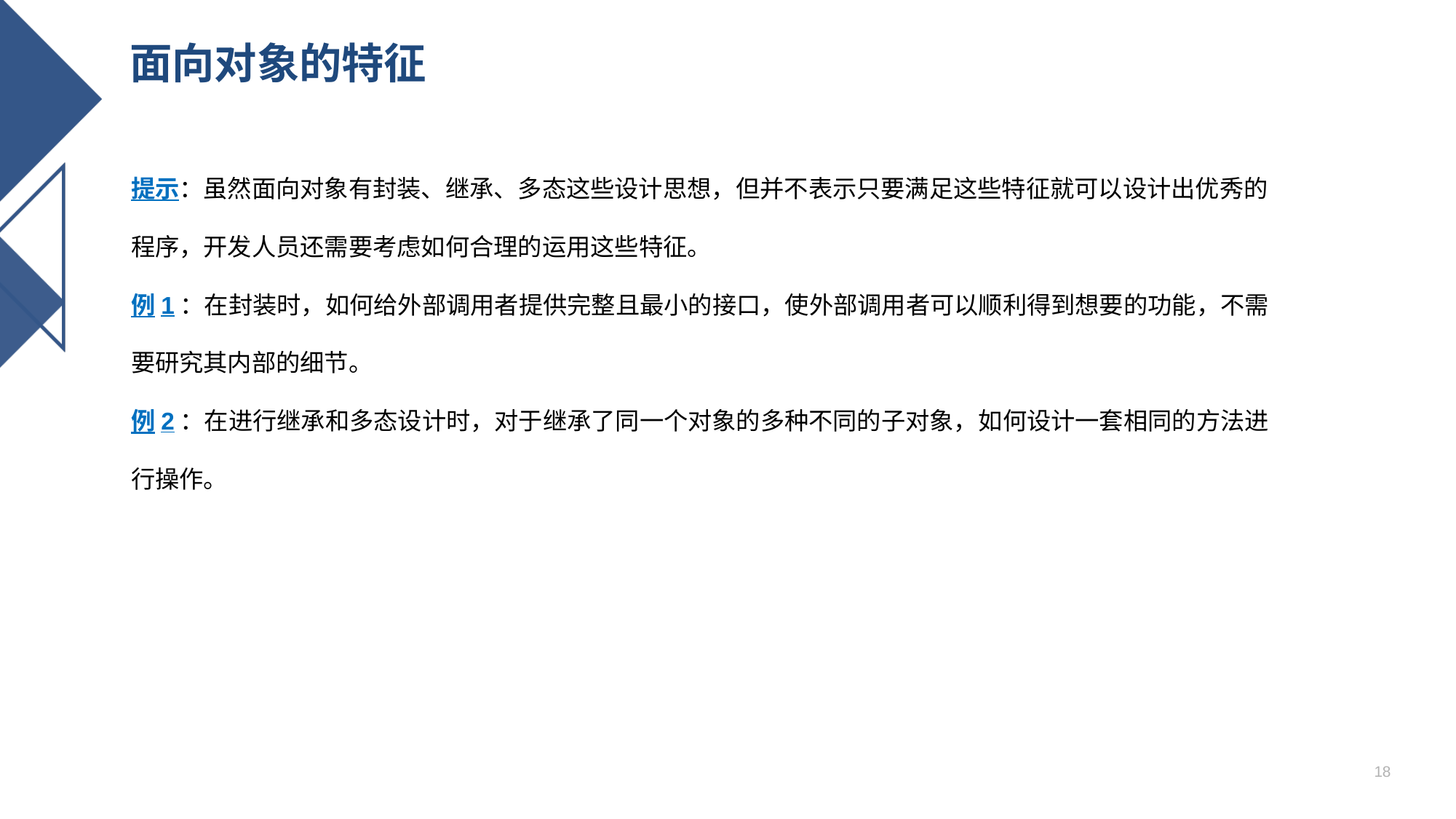

# 面向对象的特征
提示：虽然面向对象有封装、继承、多态这些设计思想，但并不表示只要满足这些特征就可以设计出优秀的程序，开发人员还需要考虑如何合理的运用这些特征。
例1：在封装时，如何给外部调用者提供完整且最小的接口，使外部调用者可以顺利得到想要的功能，不需要研究其内部的细节。
例2：在进行继承和多态设计时，对于继承了同一个对象的多种不同的子对象，如何设计一套相同的方法进行操作。
18